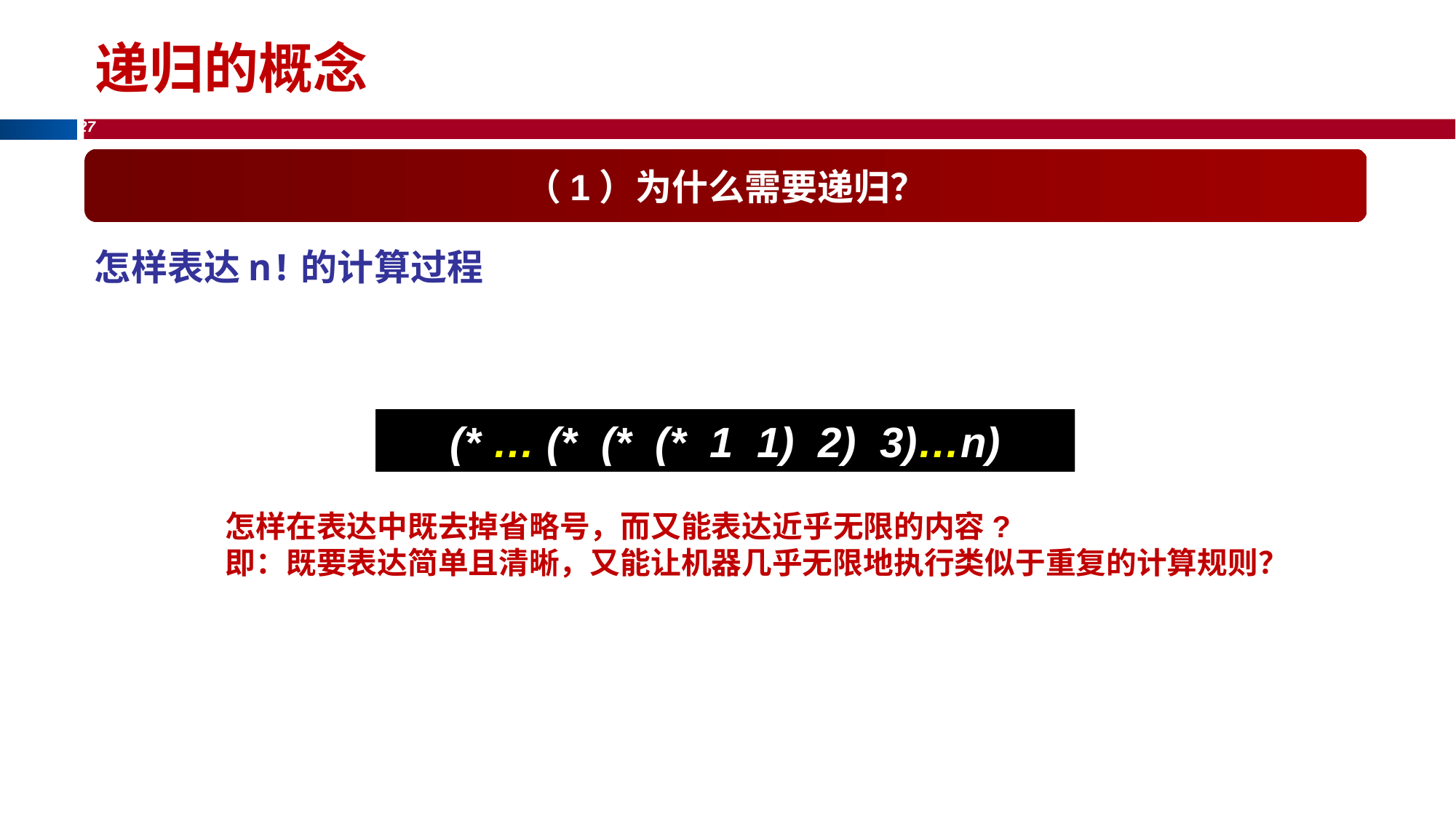

27
递归的概念
（1）为什么需要递归？
怎样表达n!的计算过程
(*  (*  1  1)  2)
(* … (*  (*  (*  1  1)  2)  3)…n)
 (*  (*  (*  1  1)  2)  3)
(*  1  1)
怎样在表达中既去掉省略号，而又能表达近乎无限的内容?
即：既要表达简单且清晰，又能让机器几乎无限地执行类似于重复的计算规则？